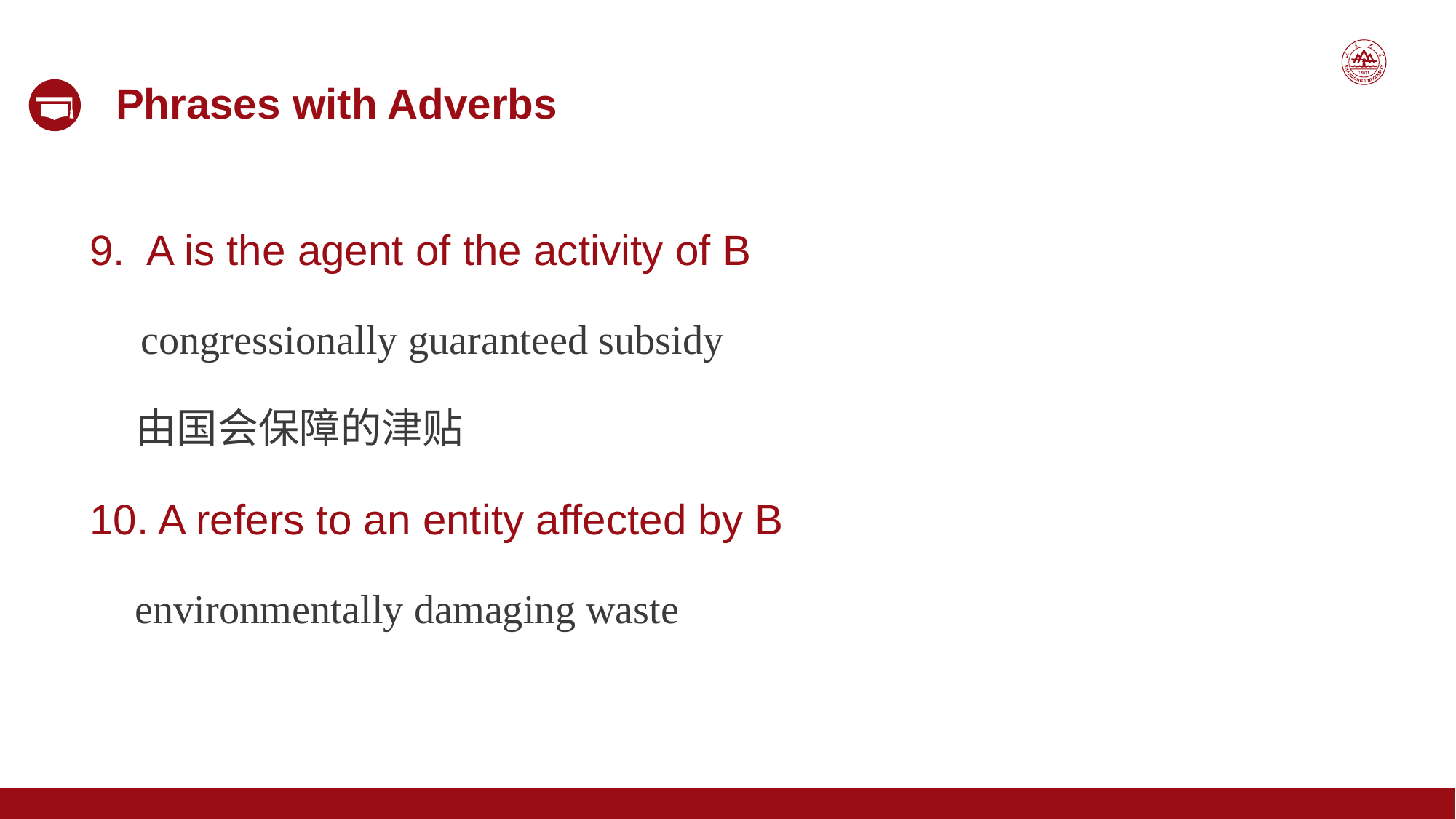

Phrases with Adverbs
9.  A is the agent of the activity of B
     congressionally guaranteed subsidy
    由国会保障的津贴
10. A refers to an entity affected by B
     environmentally damaging waste